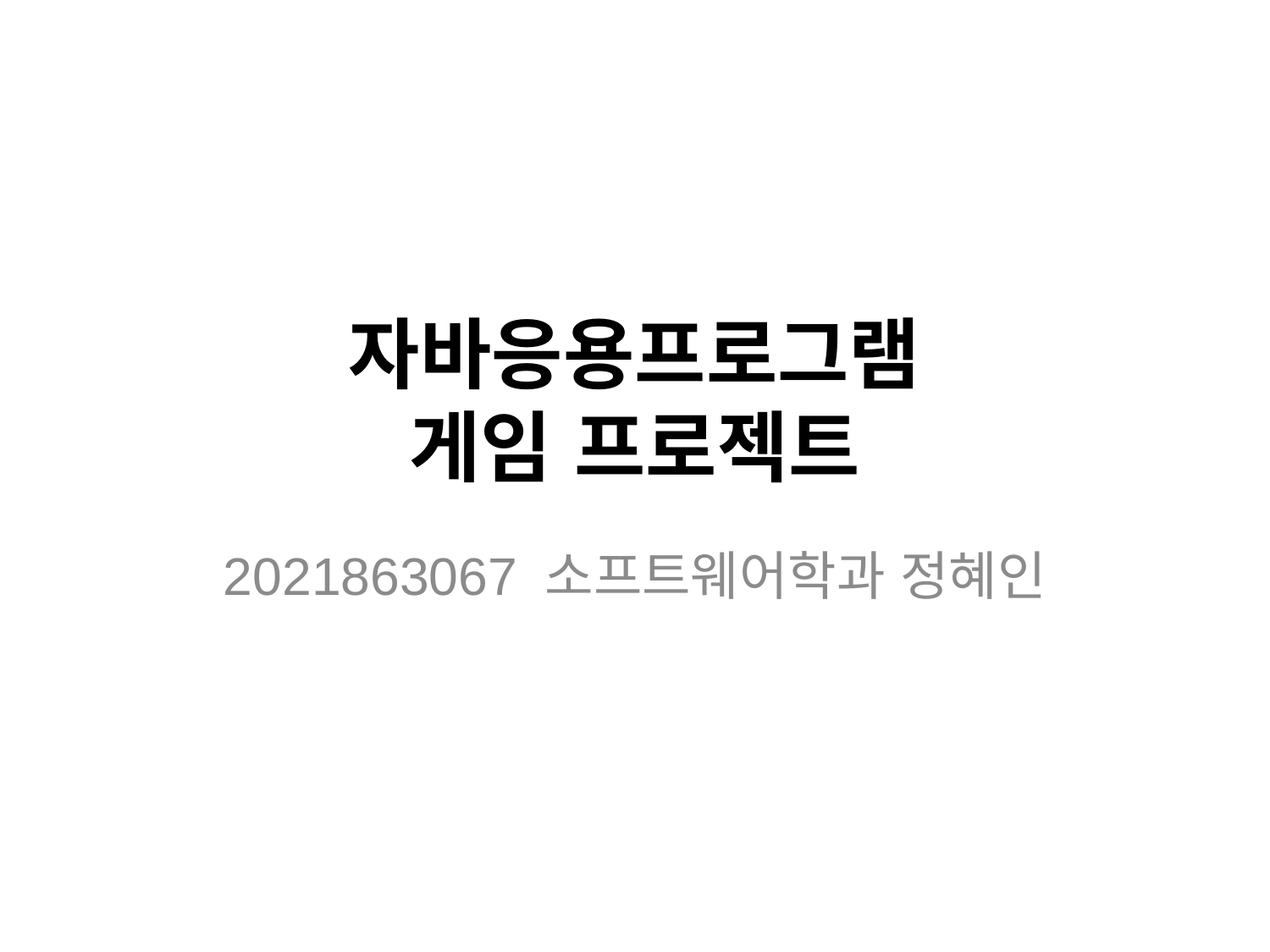

# 자바응용프로그램 게임 프로젝트
2021863067 소프트웨어학과 정혜인